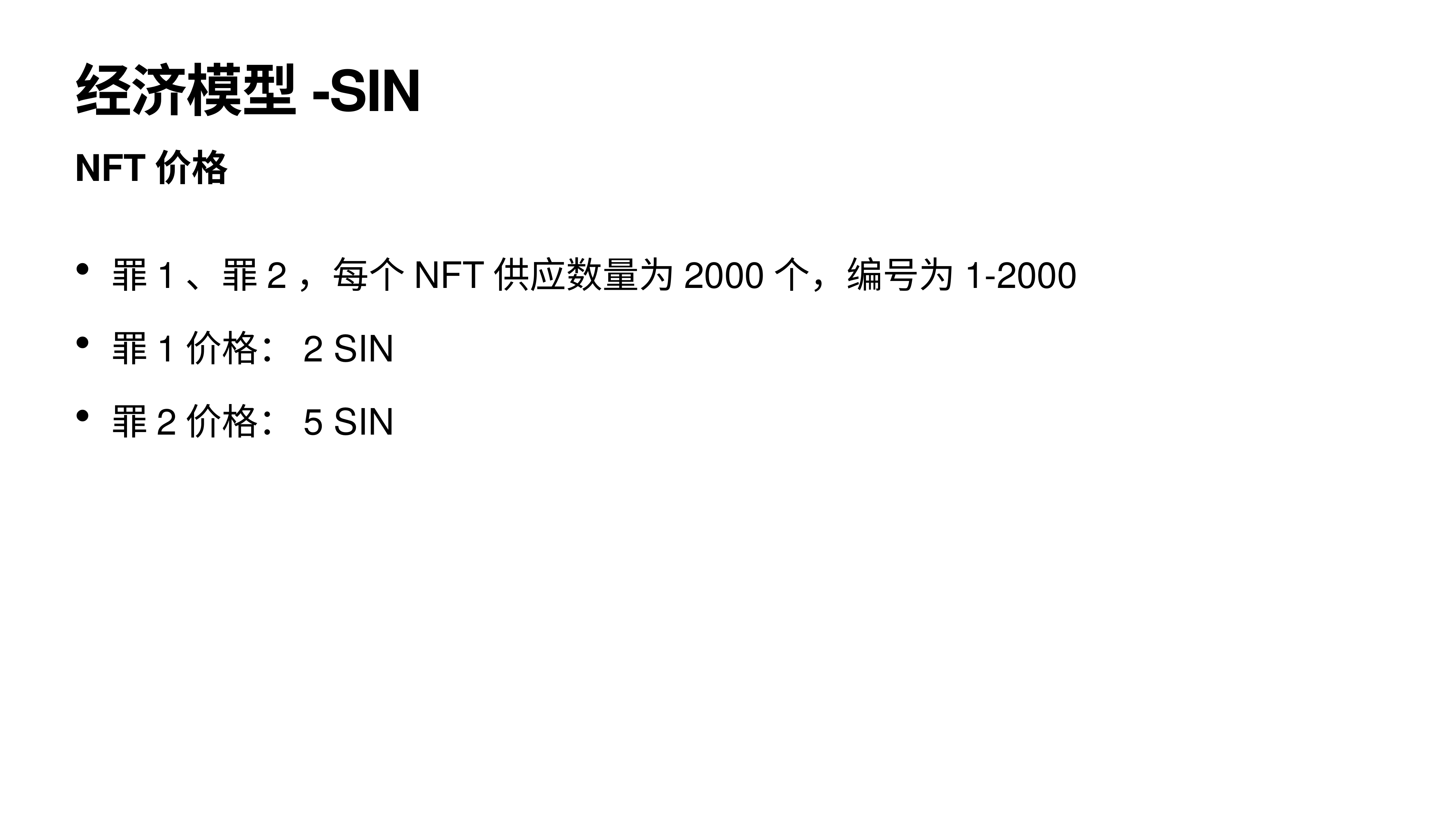

# 经济模型-SIN
NFT价格
罪1、罪2，每个NFT供应数量为2000个，编号为1-2000
罪1价格：2 SIN
罪2价格：5 SIN